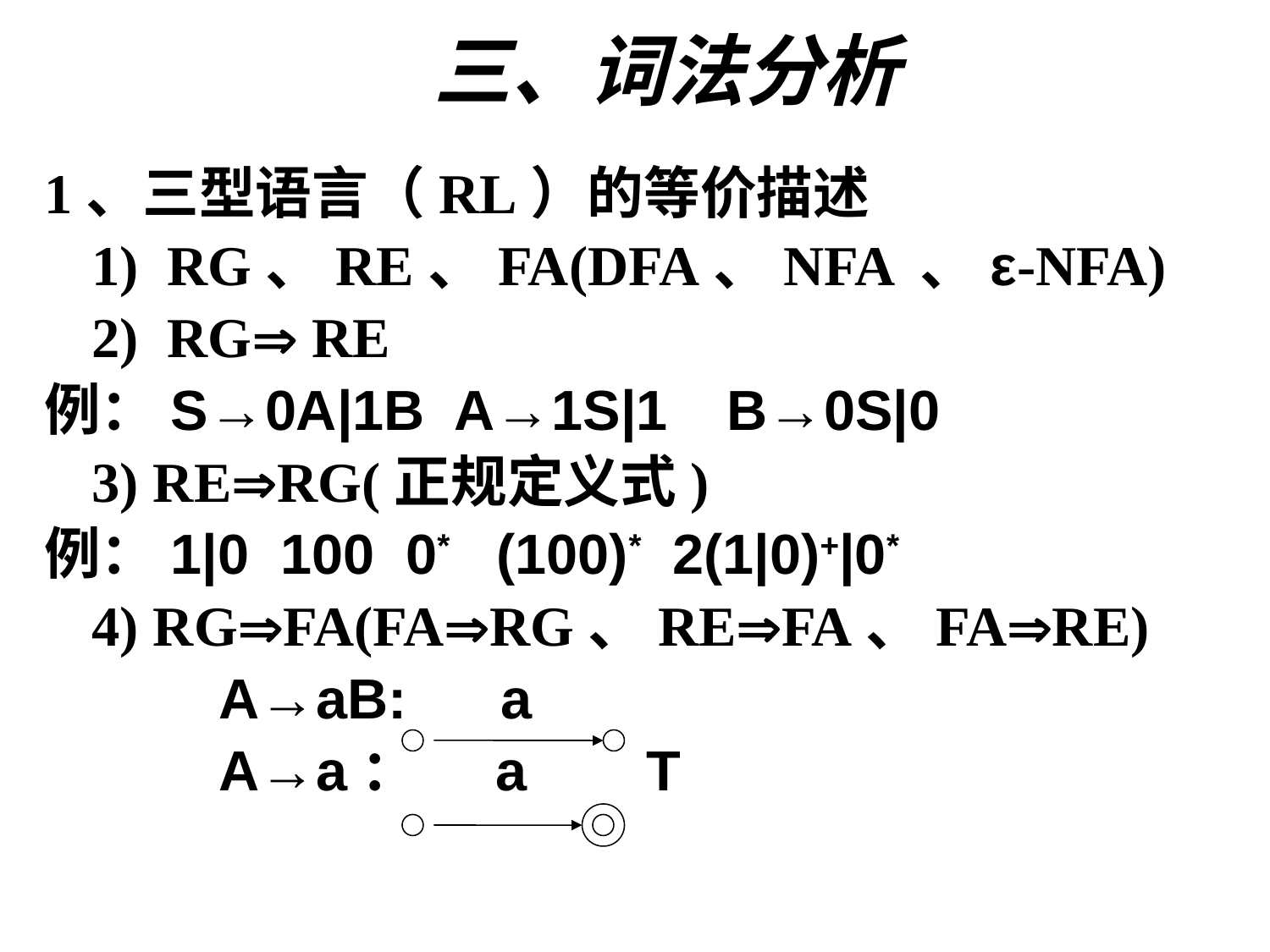

# 三、词法分析
1、三型语言（RL）的等价描述
	1)  RG、RE、FA(DFA、NFA 、ε-NFA)
	2)  RG⇒ RE
例：S→0A|1B  A→1S|1	B→0S|0
	3) RE⇒RG(正规定义式)
例：1|0  100  0*   (100)*  2(1|0)+|0*
	4) RG⇒FA(FA⇒RG、RE⇒FA、FA⇒RE)
		A→aB:      a
		A→a：     a	   T